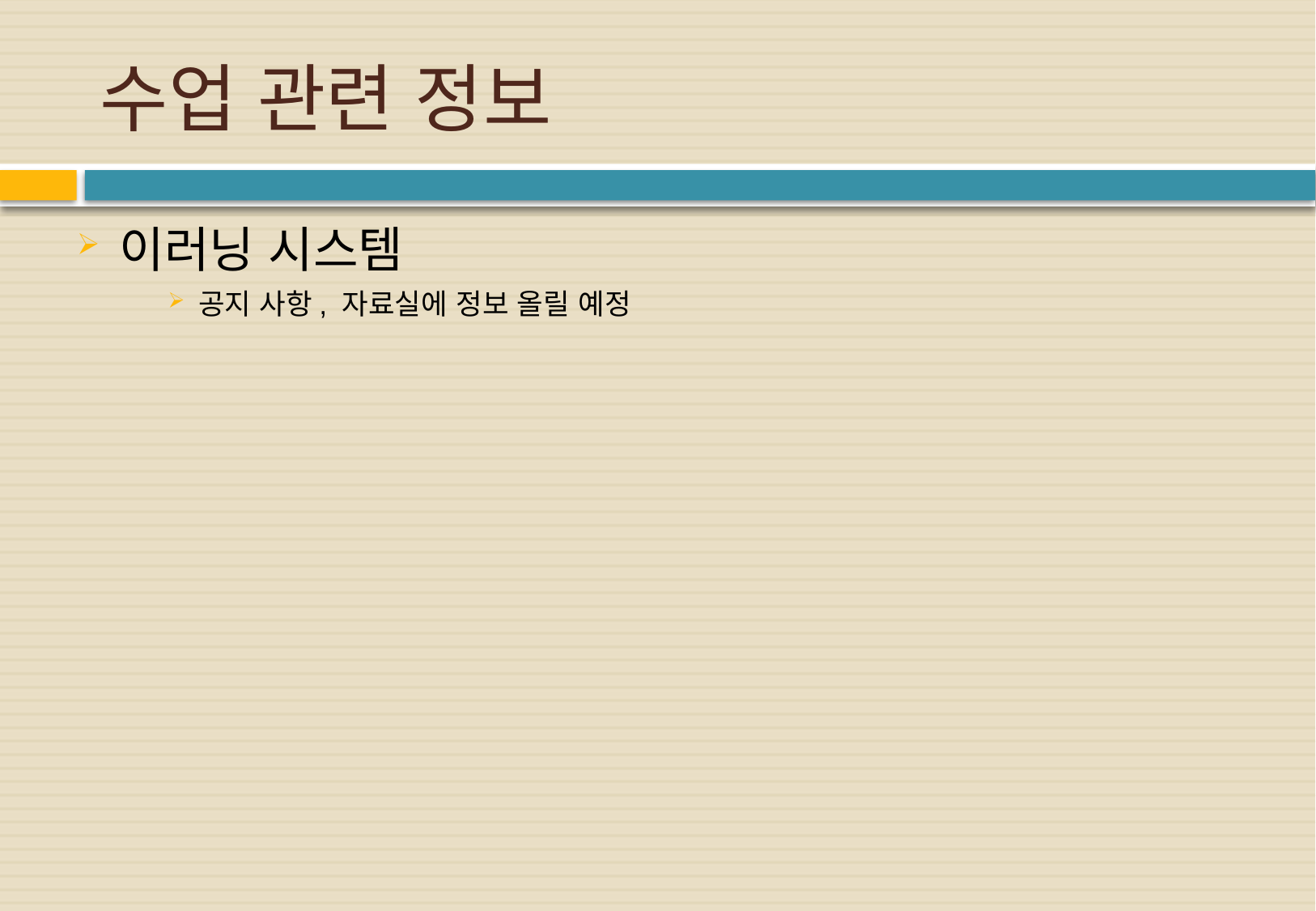

# 수업 관련 정보
이러닝 시스템
공지 사항, 자료실에 정보 올릴 예정